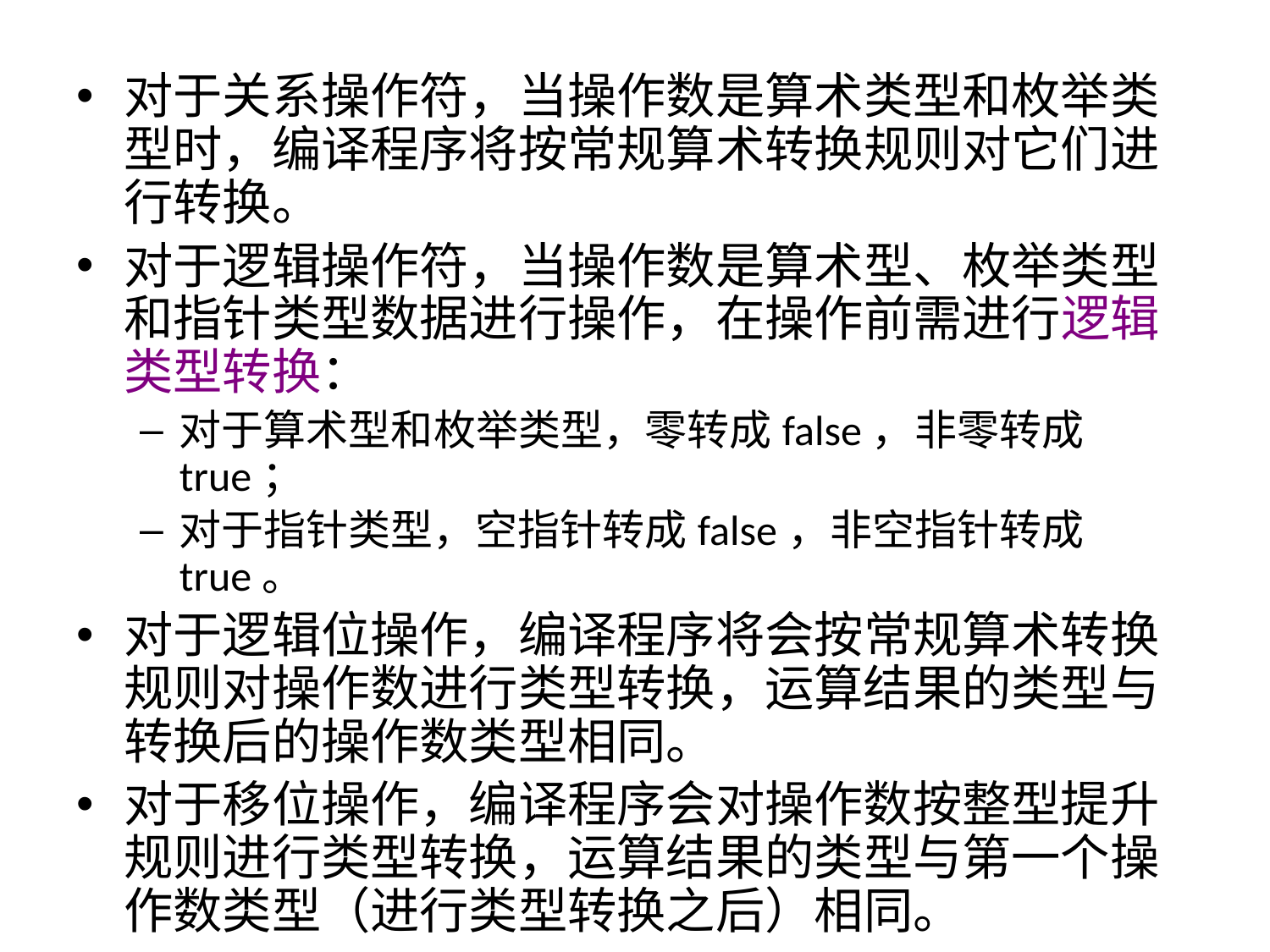

对于关系操作符，当操作数是算术类型和枚举类型时，编译程序将按常规算术转换规则对它们进行转换。
对于逻辑操作符，当操作数是算术型、枚举类型和指针类型数据进行操作，在操作前需进行逻辑类型转换：
对于算术型和枚举类型，零转成false，非零转成true；
对于指针类型，空指针转成false，非空指针转成true。
对于逻辑位操作，编译程序将会按常规算术转换规则对操作数进行类型转换，运算结果的类型与转换后的操作数类型相同。
对于移位操作，编译程序会对操作数按整型提升规则进行类型转换，运算结果的类型与第一个操作数类型（进行类型转换之后）相同。